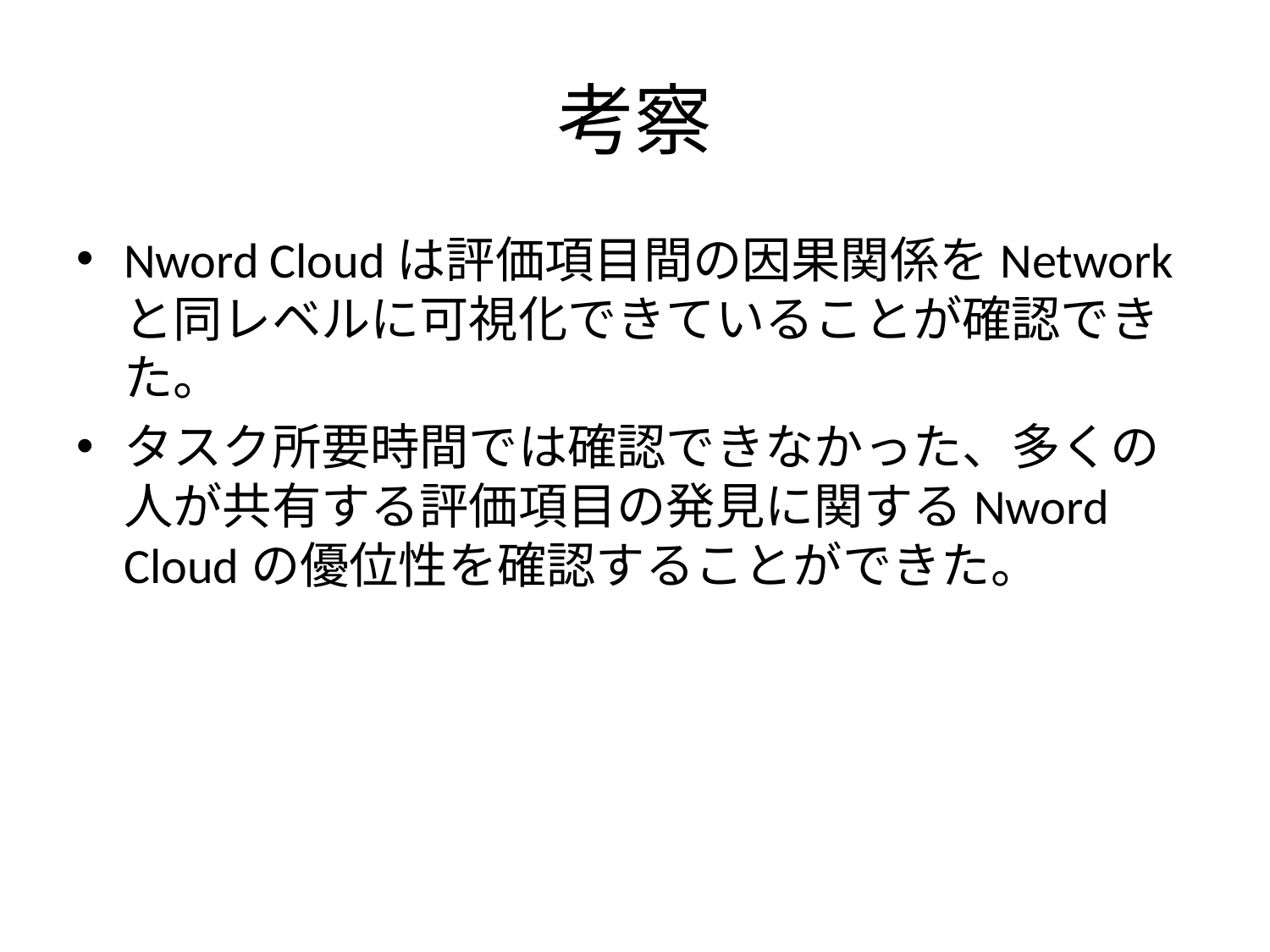

# 考察
Nword Cloudは評価項目間の因果関係をNetworkと同レベルに可視化できていることが確認できた。
タスク所要時間では確認できなかった、多くの人が共有する評価項目の発見に関するNword Cloudの優位性を確認することができた。